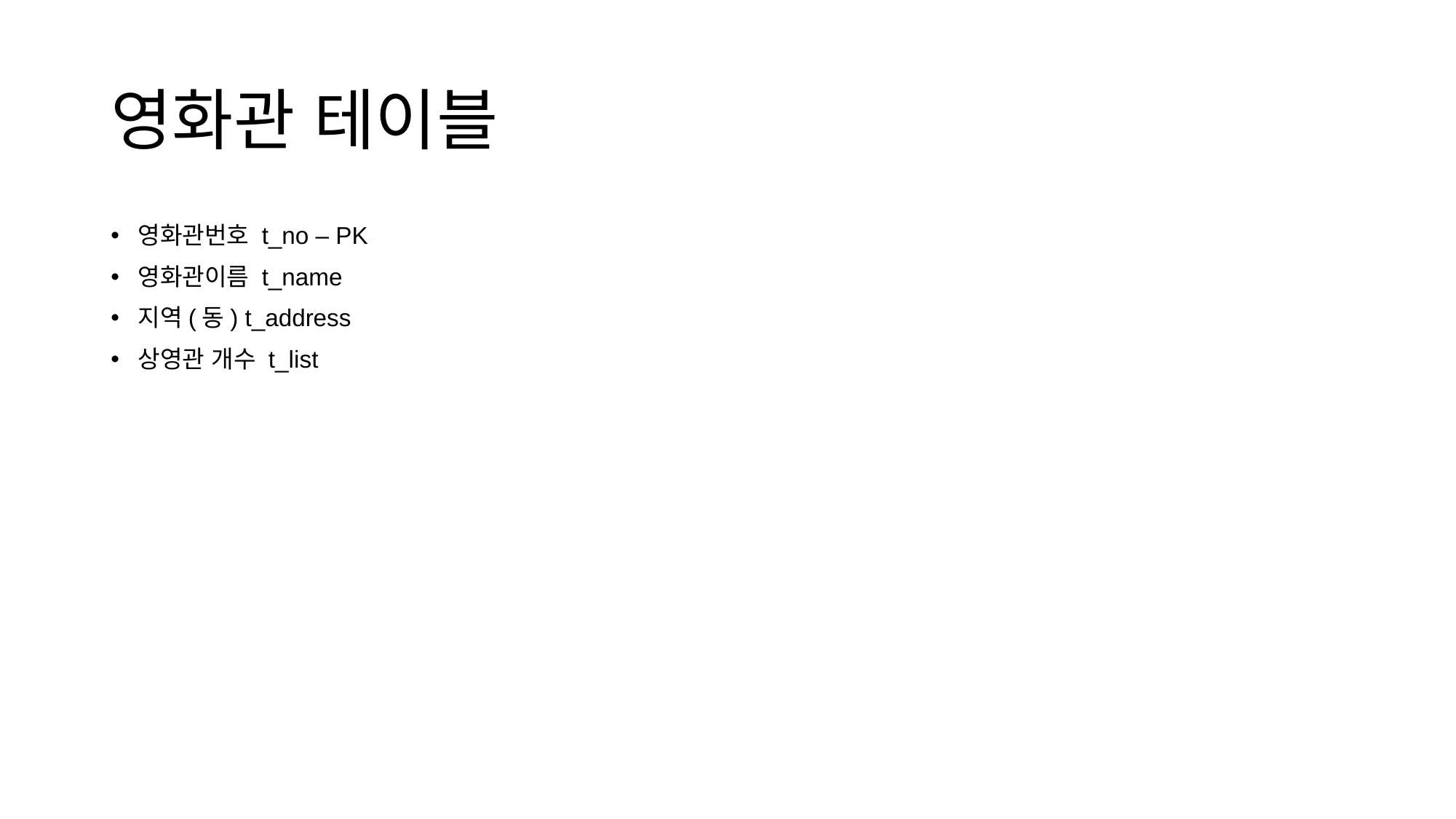

# 영화관 테이블
영화관번호 t_no – PK
영화관이름 t_name
지역(동) t_address
상영관 개수 t_list